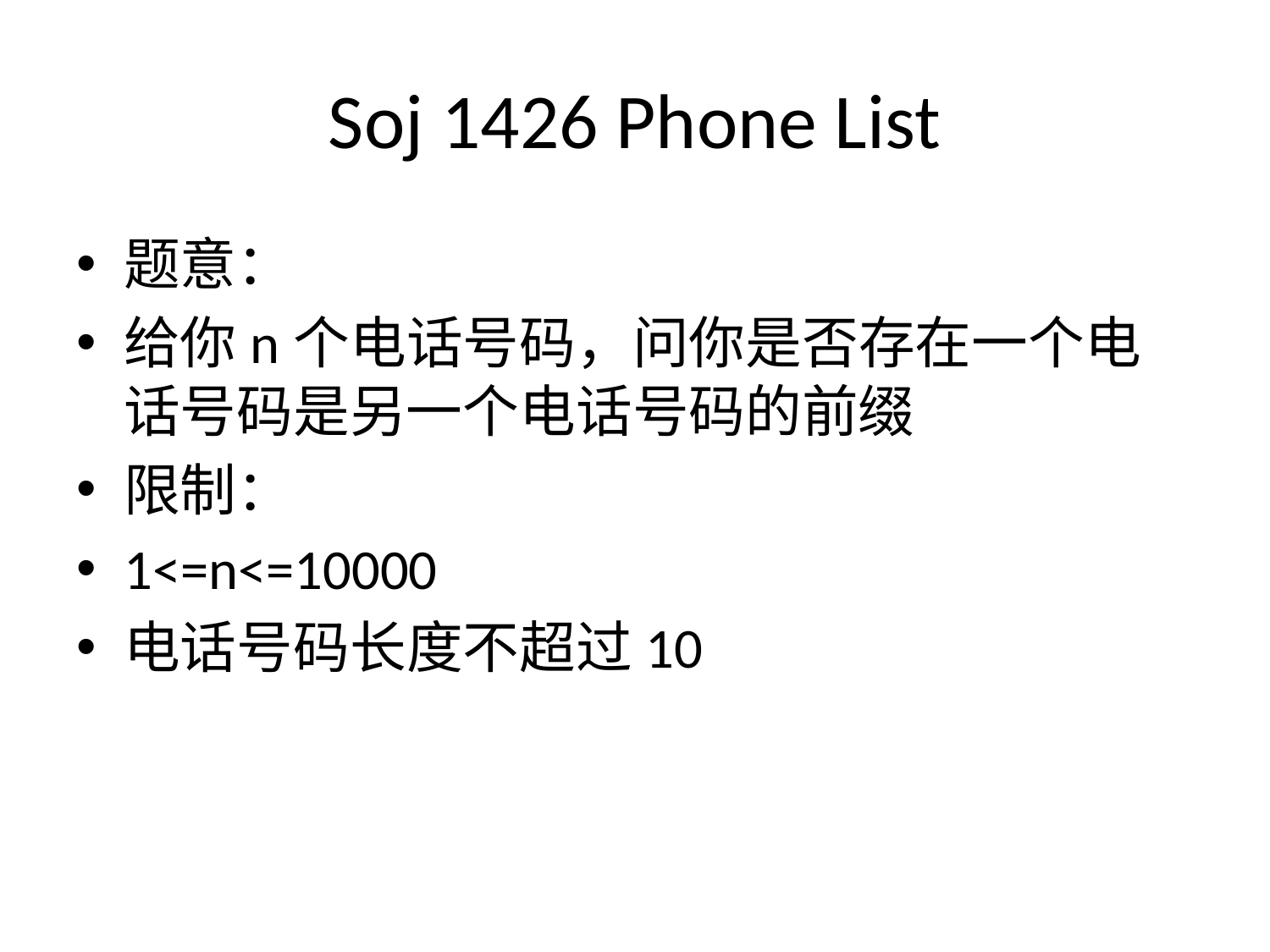

# Soj 1426 Phone List
题意：
给你n个电话号码，问你是否存在一个电话号码是另一个电话号码的前缀
限制：
1<=n<=10000
电话号码长度不超过10